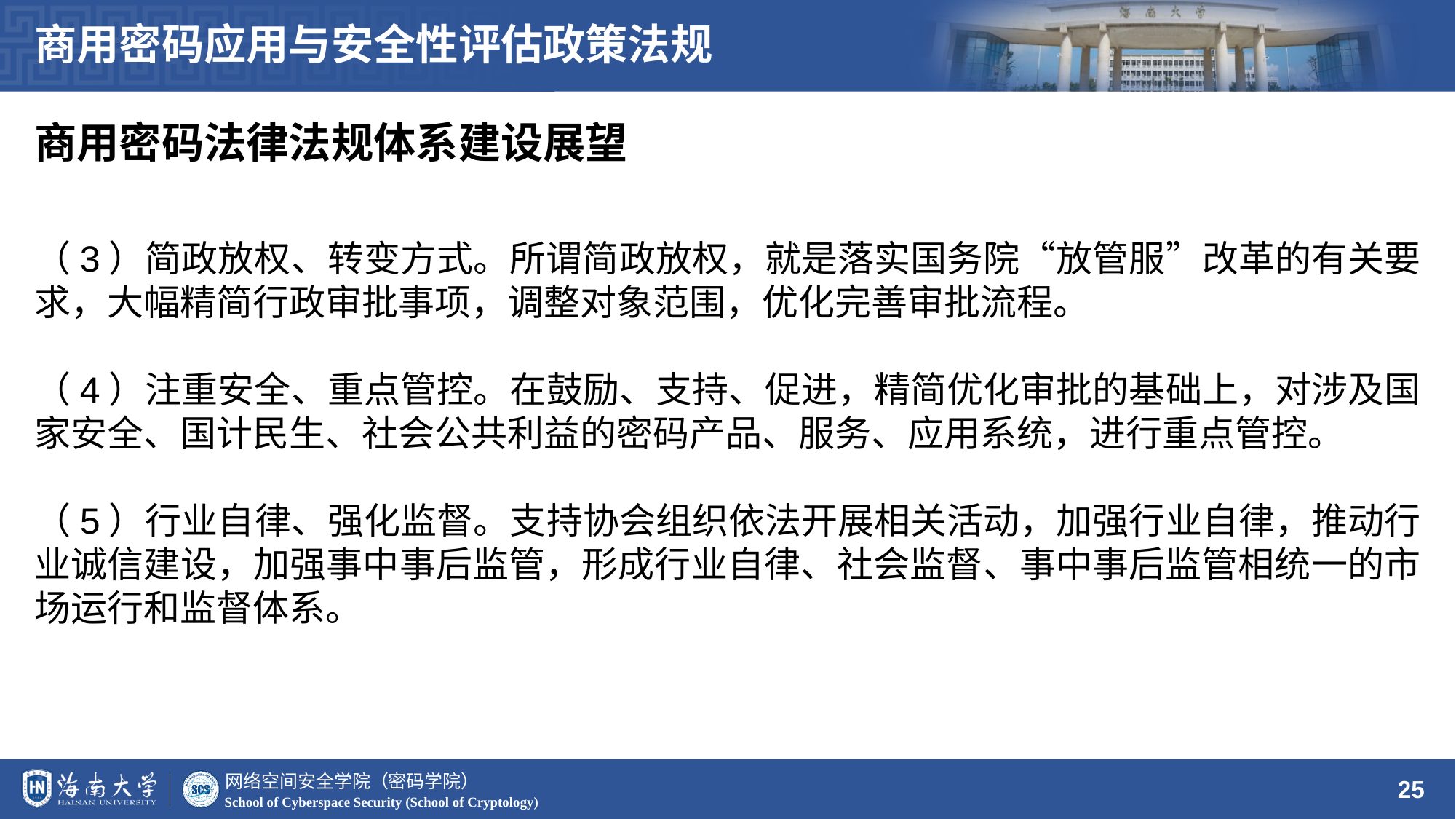

商用密码应用与安全性评估政策法规

商用密码法律法规体系建设展望

（3）简政放权、转变方式。所谓简政放权，就是落实国务院“放管服”改革的有关要求，大幅精简行政审批事项，调整对象范围，优化完善审批流程。

（4）注重安全、重点管控。在鼓励、支持、促进，精简优化审批的基础上，对涉及国家安全、国计民生、社会公共利益的密码产品、服务、应用系统，进行重点管控。

（5）行业自律、强化监督。支持协会组织依法开展相关活动，加强行业自律，推动行业诚信建设，加强事中事后监管，形成行业自律、社会监督、事中事后监管相统一的市场运行和监督体系。
25